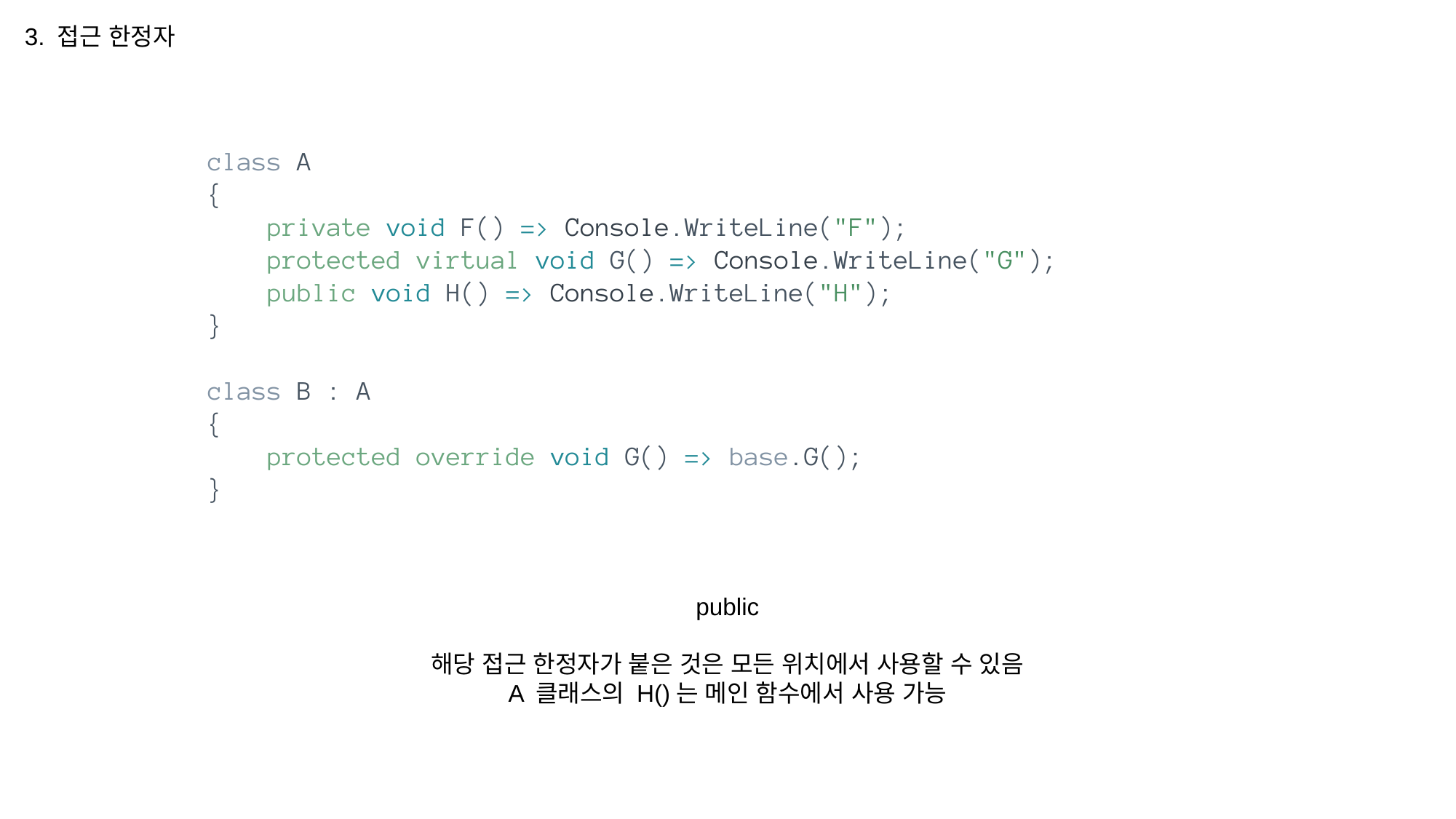

3. 접근 한정자
class A
{
    private void F() => Console.WriteLine("F");
    protected virtual void G() => Console.WriteLine("G");
    public void H() => Console.WriteLine("H");
}
class B : A
{
    protected override void G() => base.G();
}
public

해당 접근 한정자가 붙은 것은 모든 위치에서 사용할 수 있음
A 클래스의 H()는 메인 함수에서 사용 가능